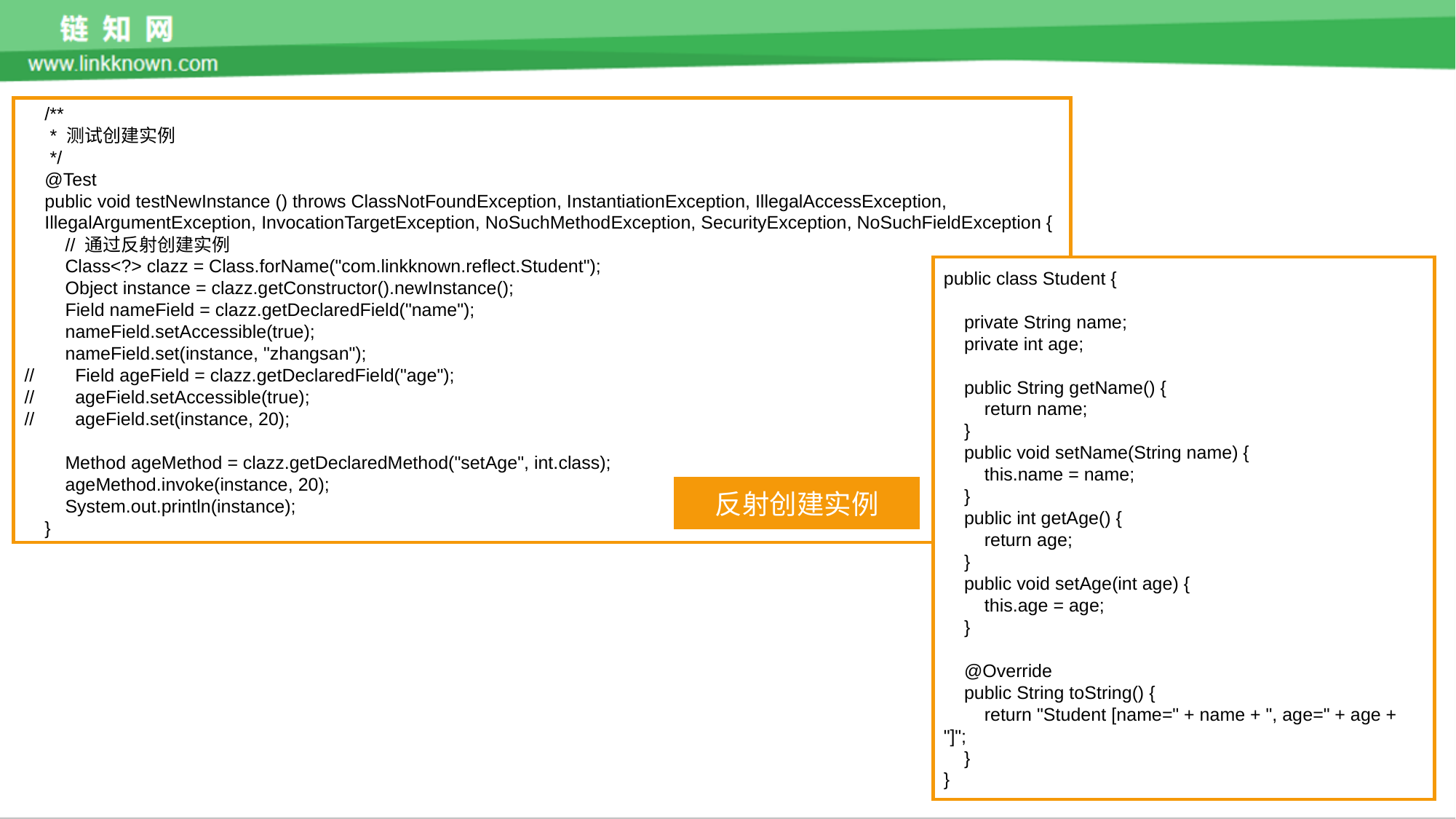

/**
     * 测试创建实例
     */
    @Test
    public void testNewInstance () throws ClassNotFoundException, InstantiationException, IllegalAccessException,
    IllegalArgumentException, InvocationTargetException, NoSuchMethodException, SecurityException, NoSuchFieldException {
        // 通过反射创建实例
        Class<?> clazz = Class.forName("com.linkknown.reflect.Student");
        Object instance = clazz.getConstructor().newInstance();
        Field nameField = clazz.getDeclaredField("name");
        nameField.setAccessible(true);
        nameField.set(instance, "zhangsan");
//        Field ageField = clazz.getDeclaredField("age");
//        ageField.setAccessible(true);
//        ageField.set(instance, 20);

        Method ageMethod = clazz.getDeclaredMethod("setAge", int.class);
        ageMethod.invoke(instance, 20);
        System.out.println(instance);
    }
public class Student {

    private String name;
    private int age;

    public String getName() {
        return name;
    }
    public void setName(String name) {
        this.name = name;
    }
    public int getAge() {
        return age;
    }
    public void setAge(int age) {
        this.age = age;
    }

    @Override
    public String toString() {
        return "Student [name=" + name + ", age=" + age + "]";
    }
}
反射创建实例